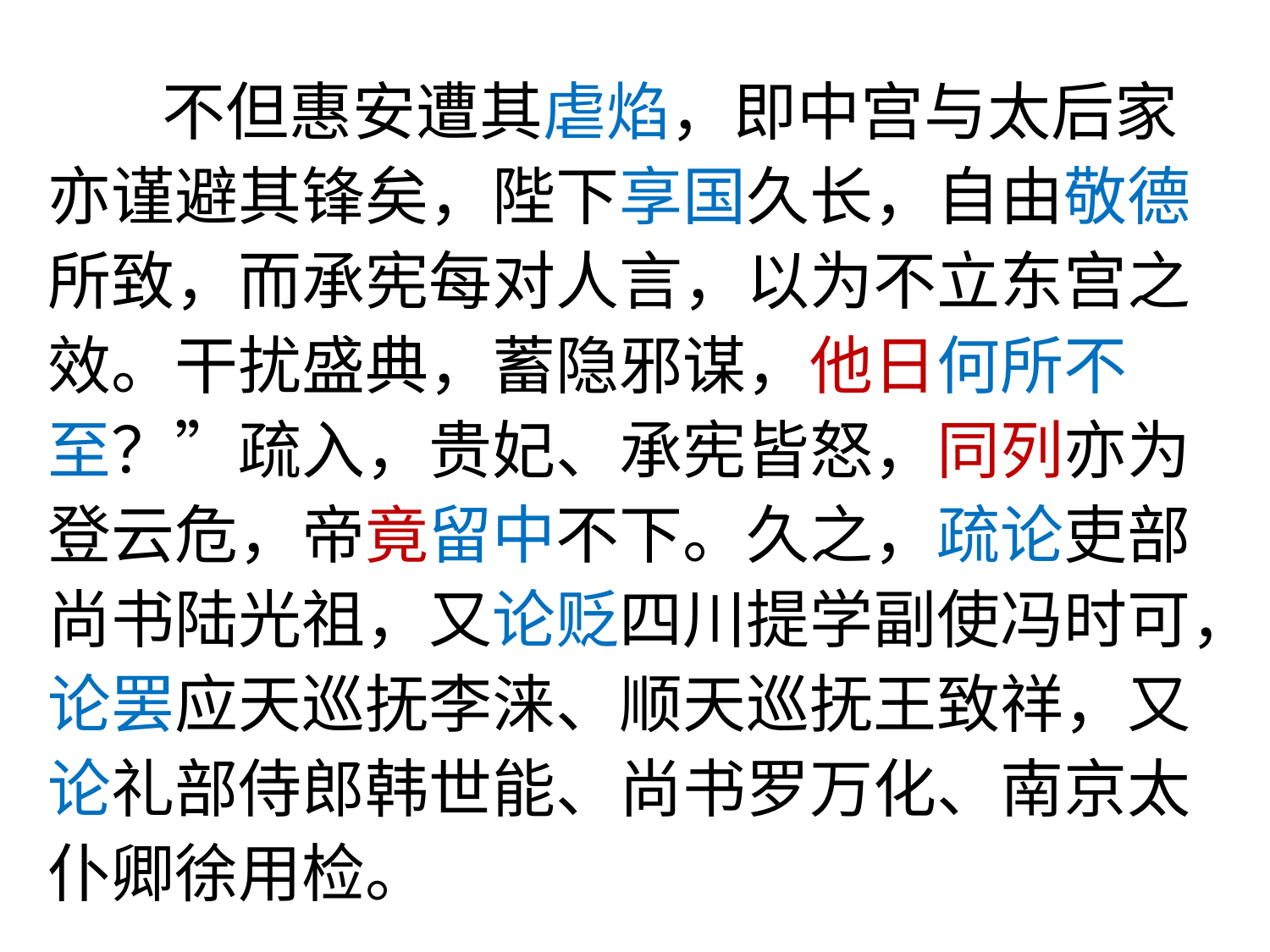

不但惠安遭其虐焰，即中宫与太后家亦谨避其锋矣，陛下享国久长，自由敬德所致，而承宪每对人言，以为不立东宫之效。干扰盛典，蓄隐邪谋，他日何所不至？”疏入，贵妃、承宪皆怒，同列亦为登云危，帝竟留中不下。久之，疏论吏部尚书陆光祖，又论贬四川提学副使冯时可，论罢应天巡抚李涞、顺天巡抚王致祥，又论礼部侍郎韩世能、尚书罗万化、南京太仆卿徐用检。